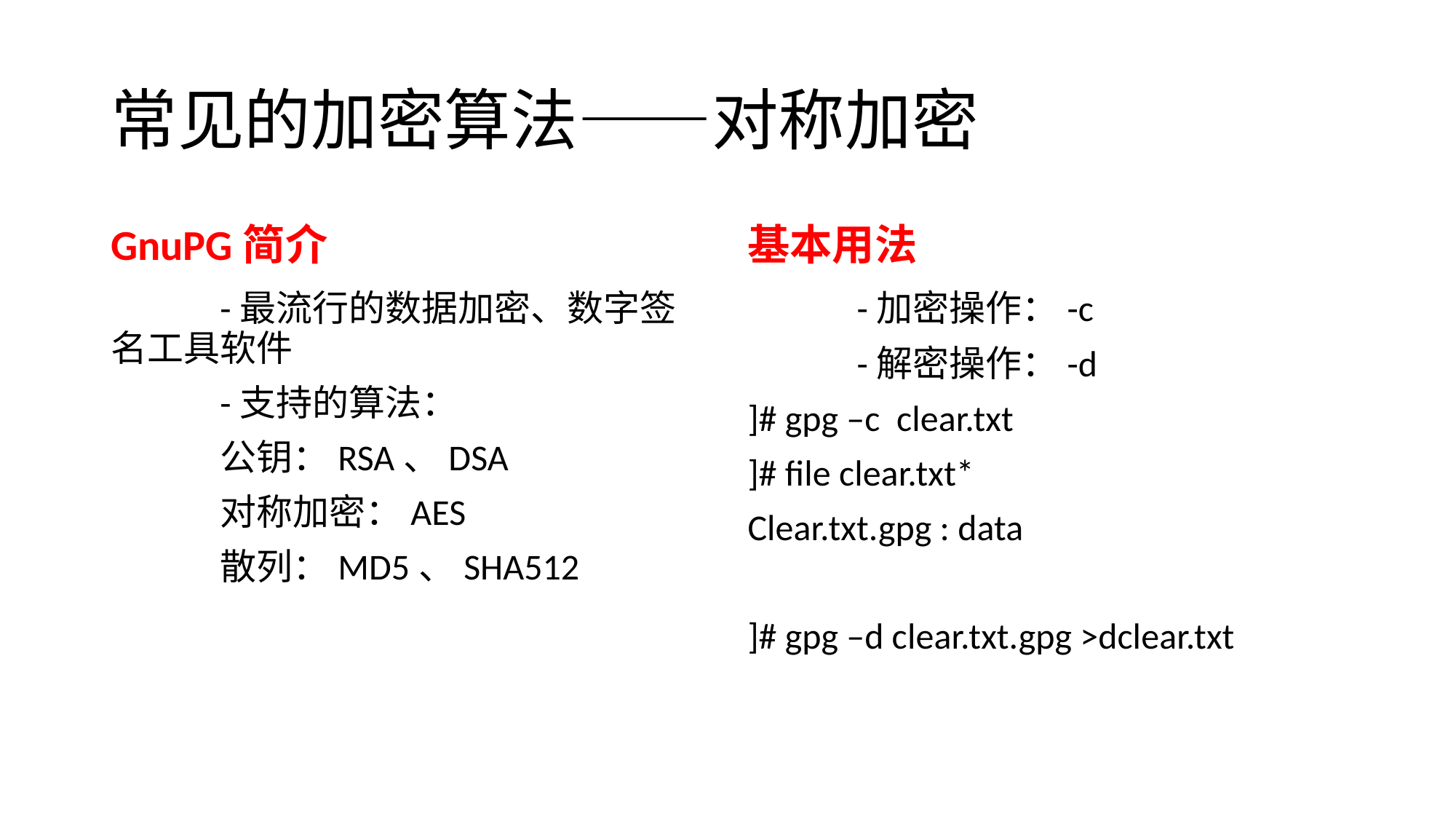

# 常见的加密算法——对称加密
GnuPG简介
	-最流行的数据加密、数字签名工具软件
	-支持的算法：
	公钥：RSA、DSA
	对称加密：AES
	散列：MD5、SHA512

基本用法
	-加密操作：-c
	-解密操作：-d
]# gpg –c  clear.txt
]# file clear.txt*
Clear.txt.gpg : data

]# gpg –d clear.txt.gpg >dclear.txt